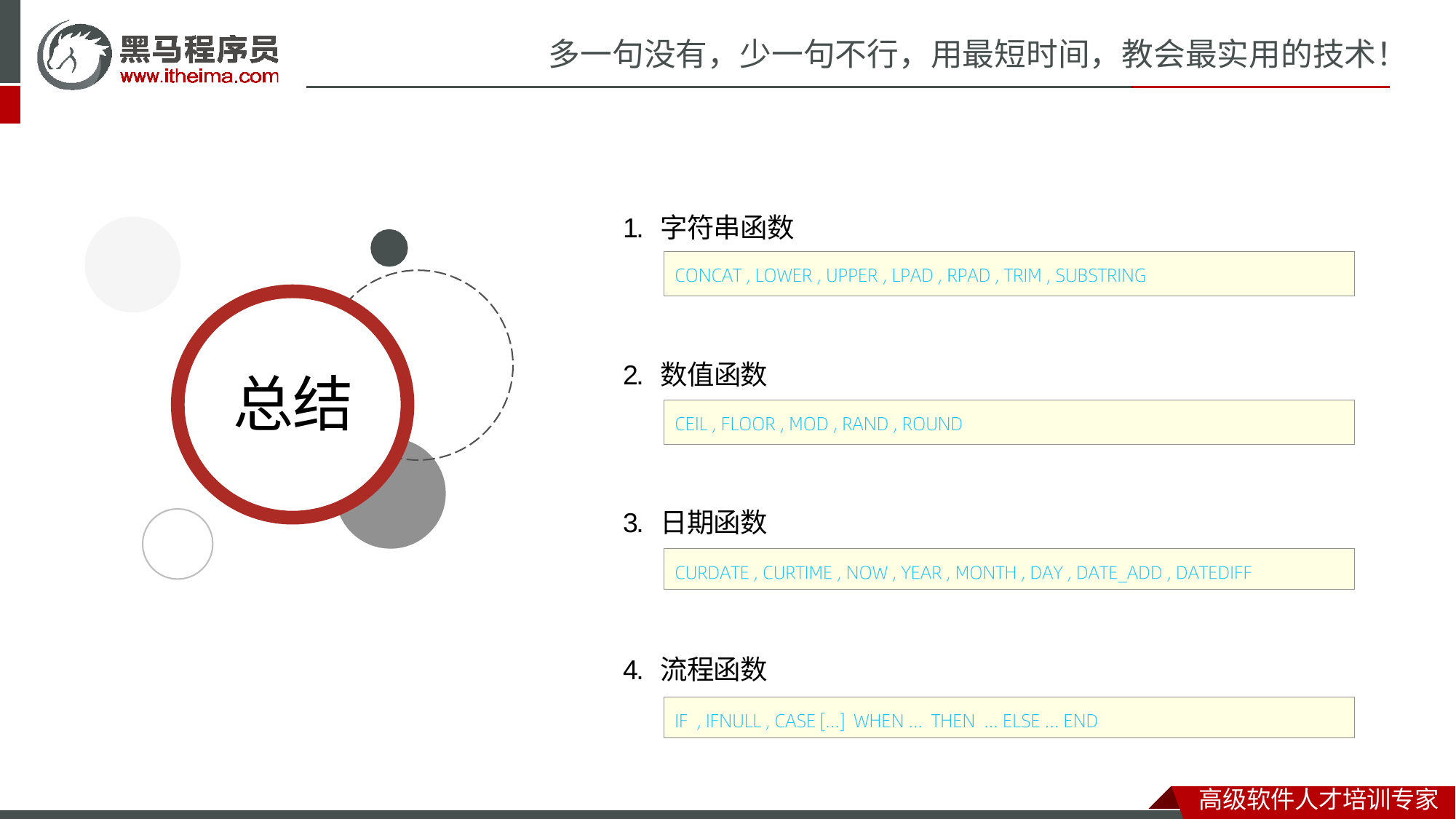

# 多一句没有，少一句不行，用最短时间，教会最实用的技术！

1. 字符串函数

2. 数值函数
总结

3. 日期函数

4. 流程函数

高级软件人才培训专家